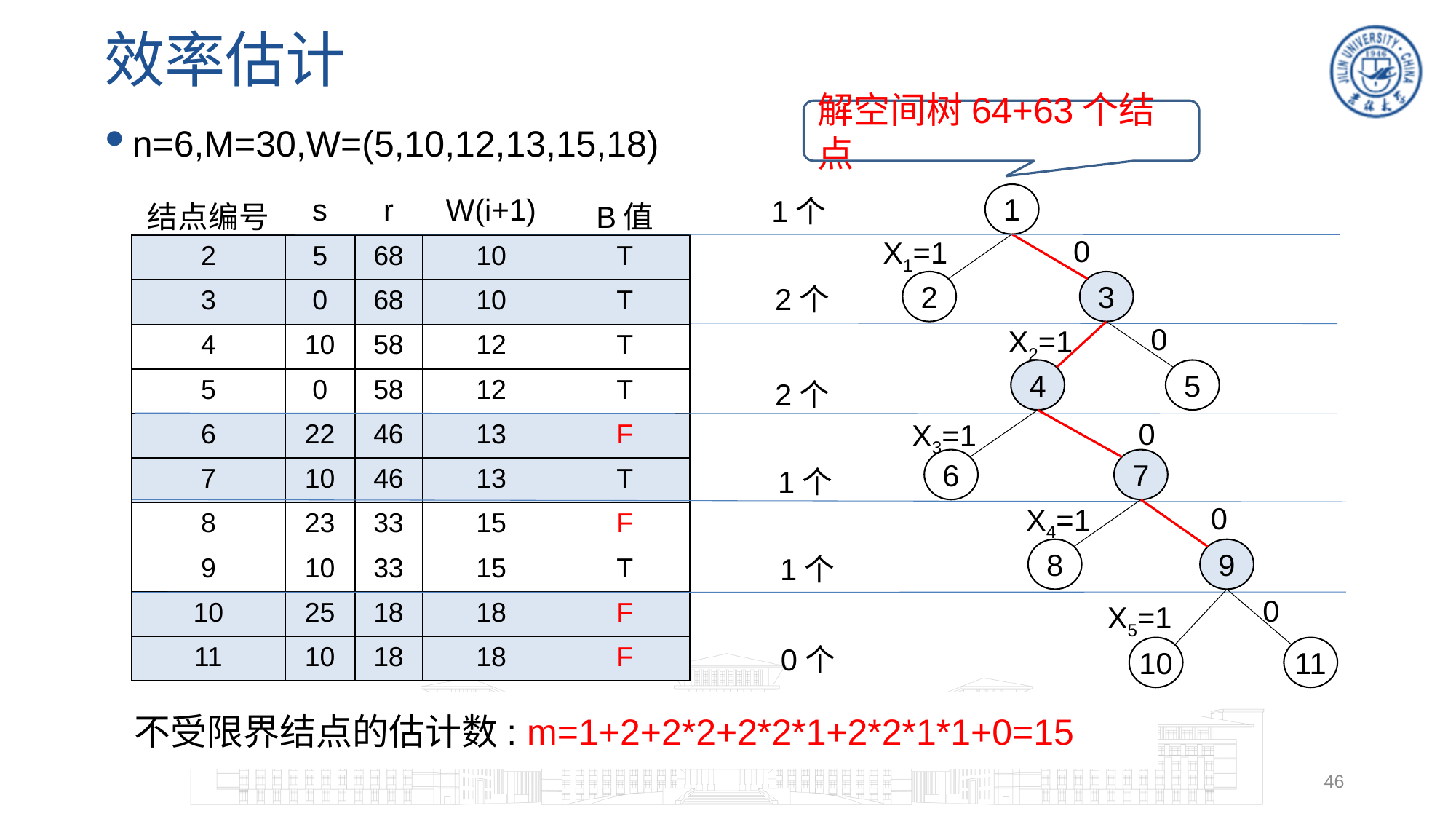

# 效率估计
解空间树64+63个结点
n=6,M=30,W=(5,10,12,13,15,18)

1
1个
| 结点编号 | s | r | W(i+1) | B值 |
| --- | --- | --- | --- | --- |
| 2 | 5 | 68 | 10 | T |
| 3 | 0 | 68 | 10 | T |
| 4 | 10 | 58 | 12 | T |
| 5 | 0 | 58 | 12 | T |
| 6 | 22 | 46 | 13 | F |
| 7 | 10 | 46 | 13 | T |
| 8 | 23 | 33 | 15 | F |
| 9 | 10 | 33 | 15 | T |
| 10 | 25 | 18 | 18 | F |
| 11 | 10 | 18 | 18 | F |
0
X1=1
2
3
2个
0
X2=1
4
5
2个
0
X3=1
6
7
1个
0
X4=1
8
9
1个
0
X5=1
0个
10
11
不受限界结点的估计数: m=1+2+2*2+2*2*1+2*2*1*1+0=15
46